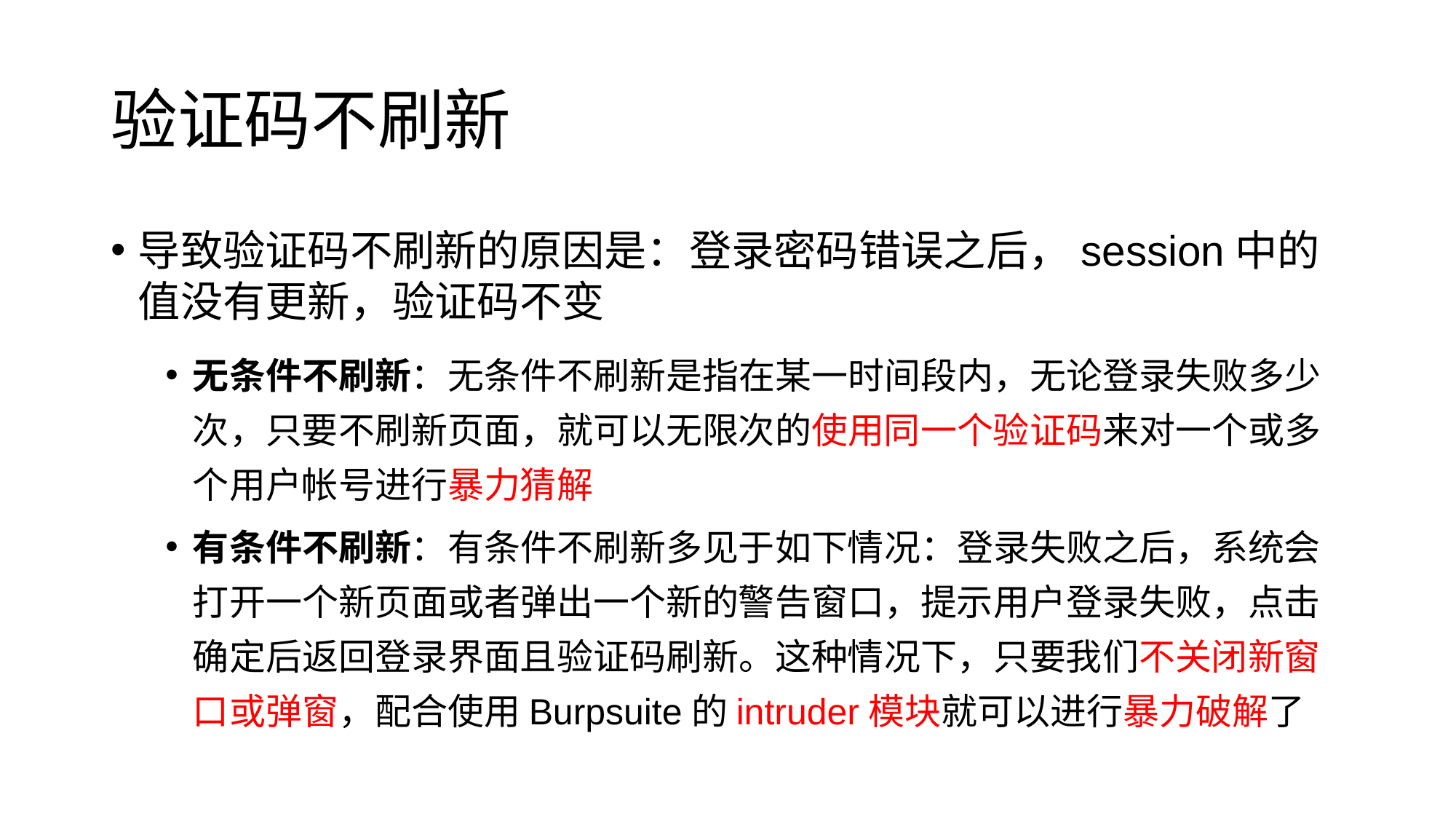

# 验证码不刷新
导致验证码不刷新的原因是：登录密码错误之后，session中的值没有更新，验证码不变
无条件不刷新：无条件不刷新是指在某一时间段内，无论登录失败多少次，只要不刷新页面，就可以无限次的使用同一个验证码来对一个或多个用户帐号进行暴力猜解
有条件不刷新：有条件不刷新多见于如下情况：登录失败之后，系统会打开一个新页面或者弹出一个新的警告窗口，提示用户登录失败，点击确定后返回登录界面且验证码刷新。这种情况下，只要我们不关闭新窗口或弹窗，配合使用Burpsuite的intruder模块就可以进行暴力破解了